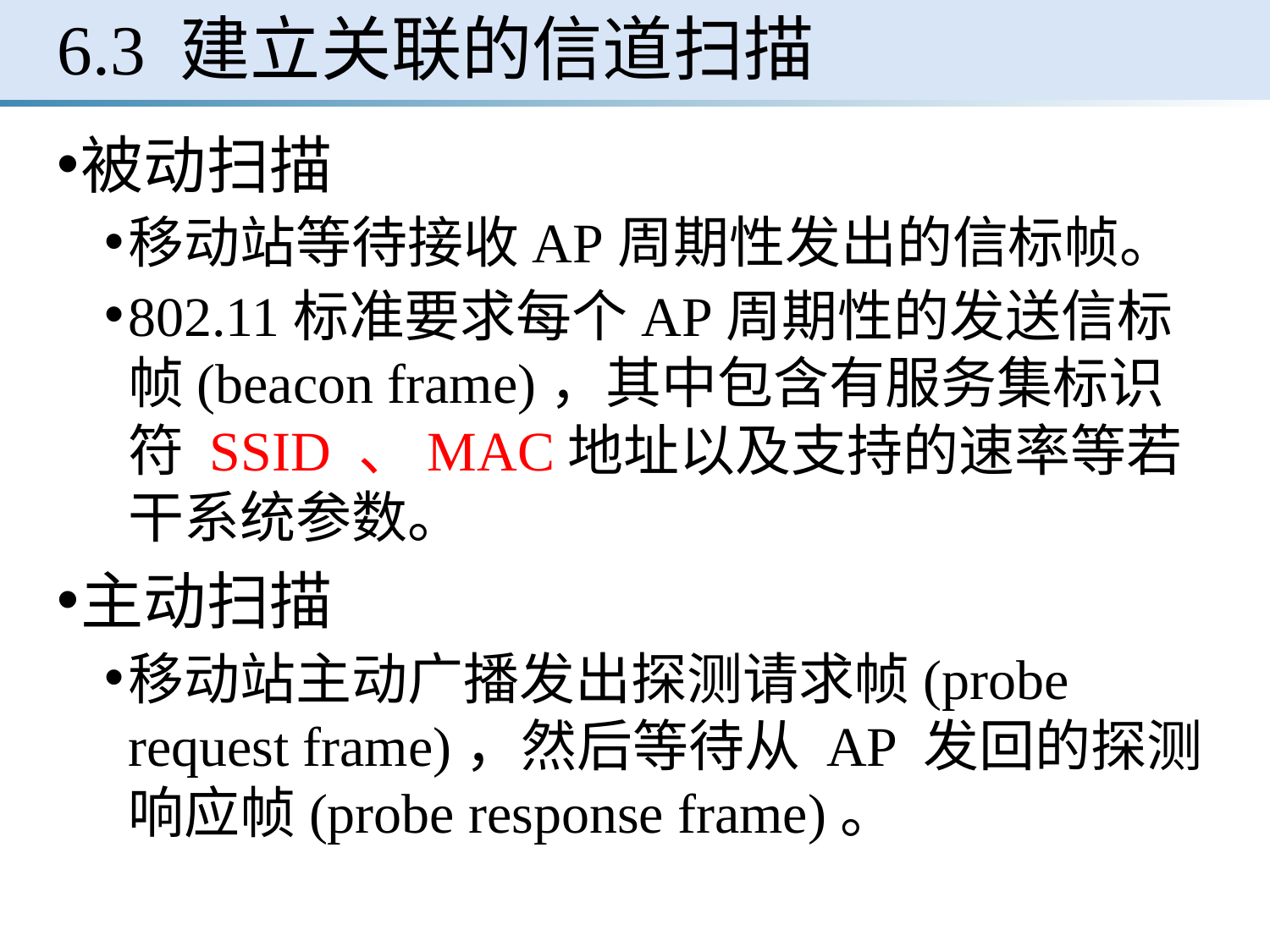

# 6.3 建立关联的信道扫描
被动扫描
移动站等待接收AP周期性发出的信标帧。
802.11标准要求每个AP周期性的发送信标帧(beacon frame)，其中包含有服务集标识符 SSID 、MAC地址以及支持的速率等若干系统参数。
主动扫描
移动站主动广播发出探测请求帧(probe request frame)，然后等待从 AP 发回的探测响应帧(probe response frame)。